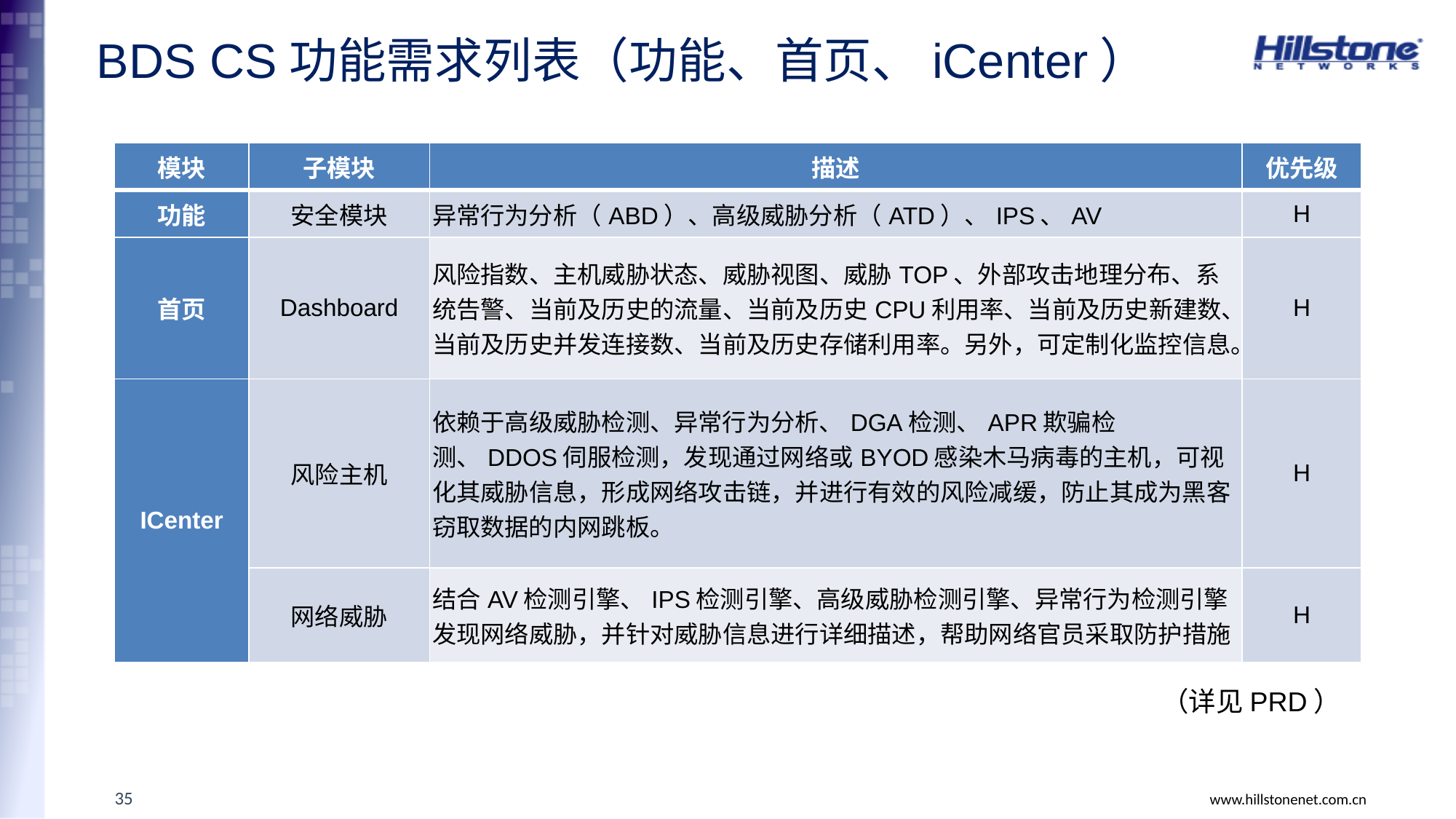

# BDS CS功能需求列表（功能、首页、iCenter）
| 模块 | 子模块 | 描述 | 优先级 |
| --- | --- | --- | --- |
| 功能 | 安全模块 | 异常行为分析（ABD）、高级威胁分析（ATD）、IPS、AV | H |
| 首页 | Dashboard | 风险指数、主机威胁状态、威胁视图、威胁TOP、外部攻击地理分布、系统告警、当前及历史的流量、当前及历史CPU利用率、当前及历史新建数、当前及历史并发连接数、当前及历史存储利用率。另外，可定制化监控信息。 | H |
| ICenter | 风险主机 | 依赖于高级威胁检测、异常行为分析、DGA检测、APR欺骗检测、DDOS伺服检测，发现通过网络或BYOD感染木马病毒的主机，可视化其威胁信息，形成网络攻击链，并进行有效的风险减缓，防止其成为黑客窃取数据的内网跳板。 | H |
|  | 网络威胁 | 结合AV检测引擎、IPS检测引擎、高级威胁检测引擎、异常行为检测引擎发现网络威胁，并针对威胁信息进行详细描述，帮助网络官员采取防护措施 | H |
（详见PRD）